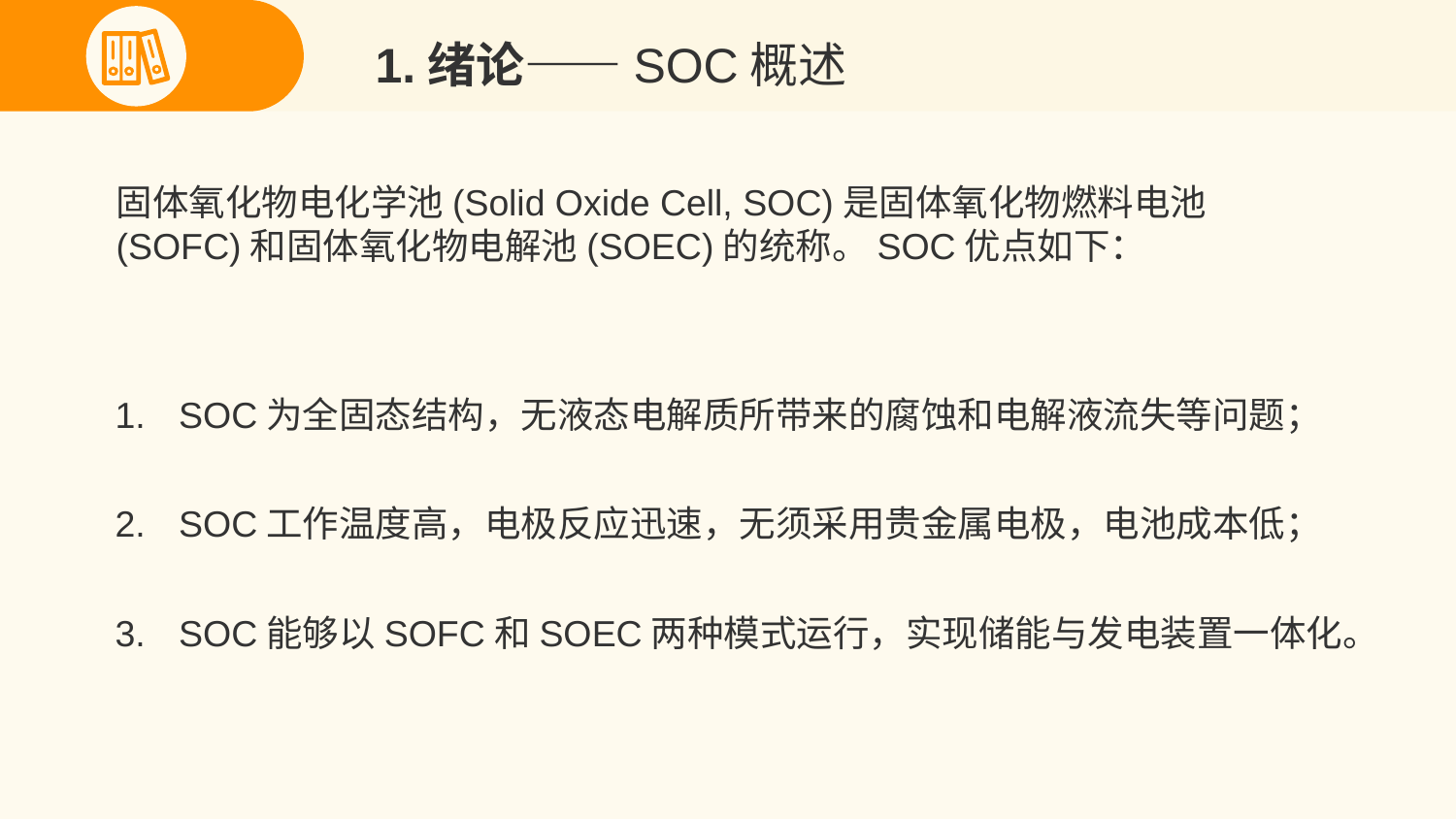

1.绪论——SOC概述

固体氧化物电化学池(Solid Oxide Cell, SOC)是固体氧化物燃料电池(SOFC)和固体氧化物电解池(SOEC)的统称。SOC优点如下：
SOC为全固态结构，无液态电解质所带来的腐蚀和电解液流失等问题；
SOC工作温度高，电极反应迅速，无须采用贵金属电极，电池成本低；
SOC能够以SOFC和SOEC两种模式运行，实现储能与发电装置一体化。